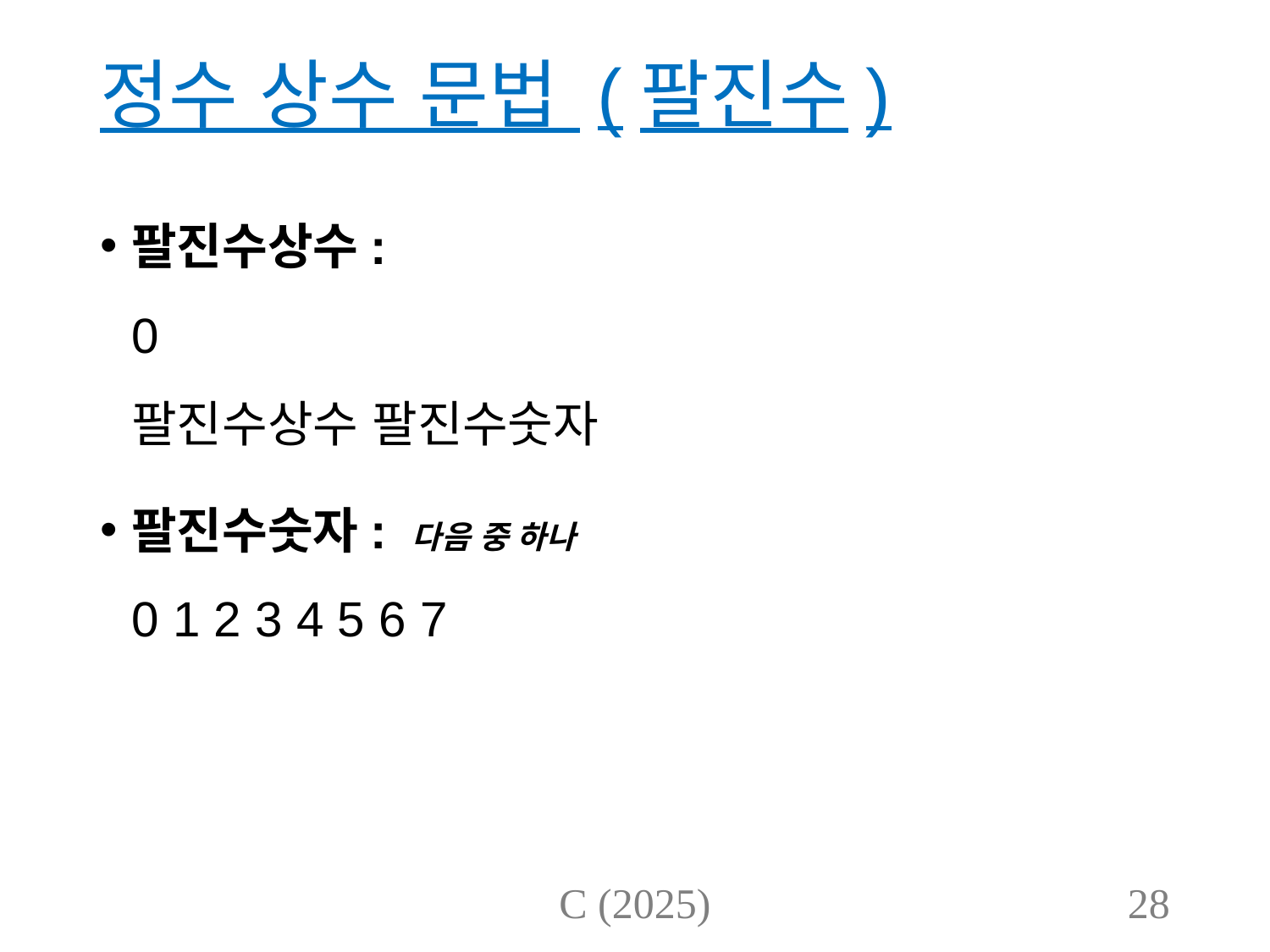

# 정수 상수 문법 (팔진수)
팔진수상수:
0
팔진수상수 팔진수숫자
팔진수숫자: 다음 중 하나
0 1 2 3 4 5 6 7
C (2025)
28